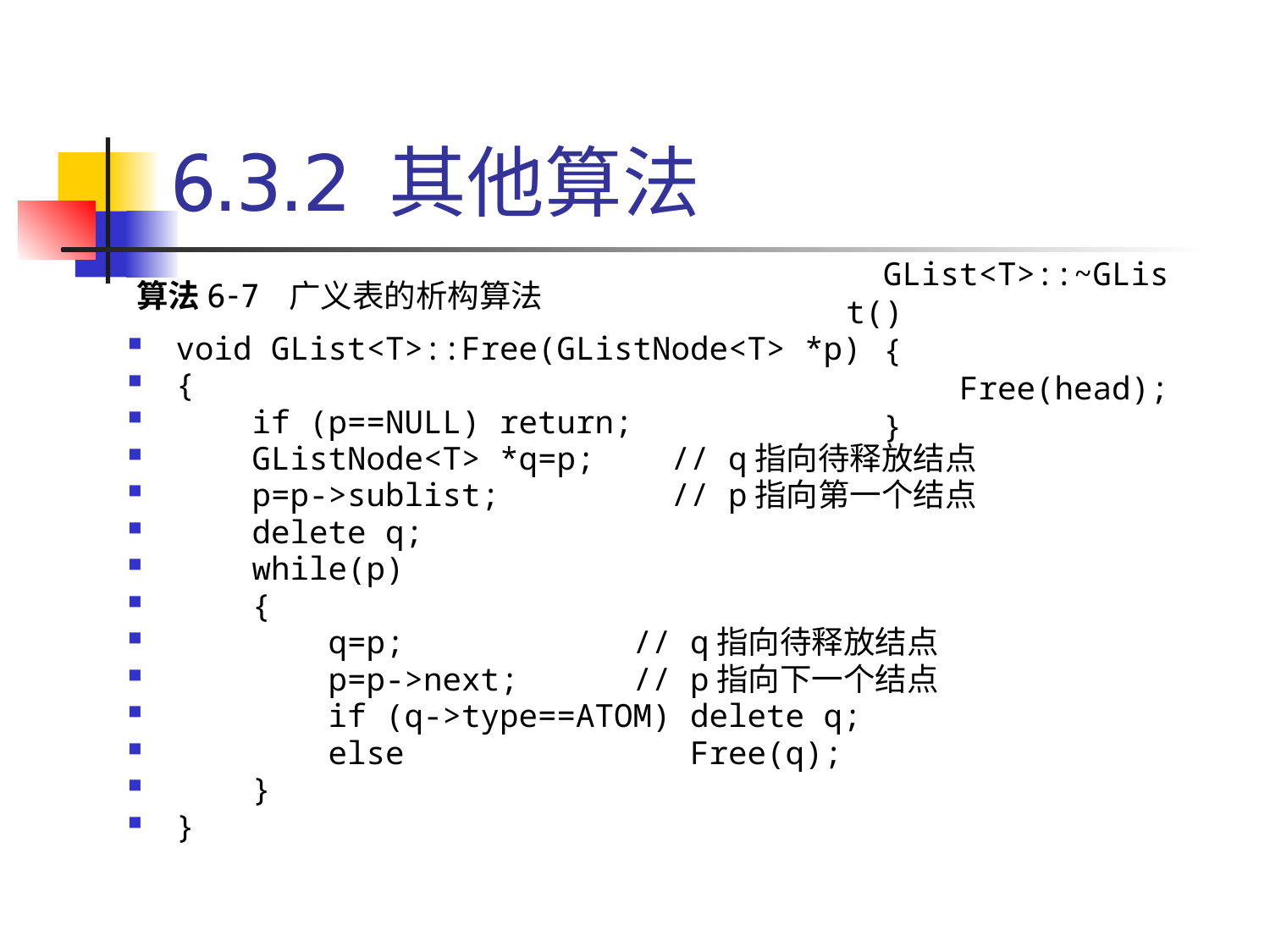

# 6.3.2 其他算法
GList<T>::~GList()
{
    Free(head);
}
算法6-7  广义表的析构算法
void GList<T>::Free(GListNode<T> *p)
{
    if (p==NULL) return;
    GListNode<T> *q=p;    // q指向待释放结点
    p=p->sublist;         // p指向第一个结点
    delete q;
    while(p)
    {
        q=p;            // q指向待释放结点
        p=p->next;      // p指向下一个结点
        if (q->type==ATOM) delete q;
        else               Free(q);
    }
}